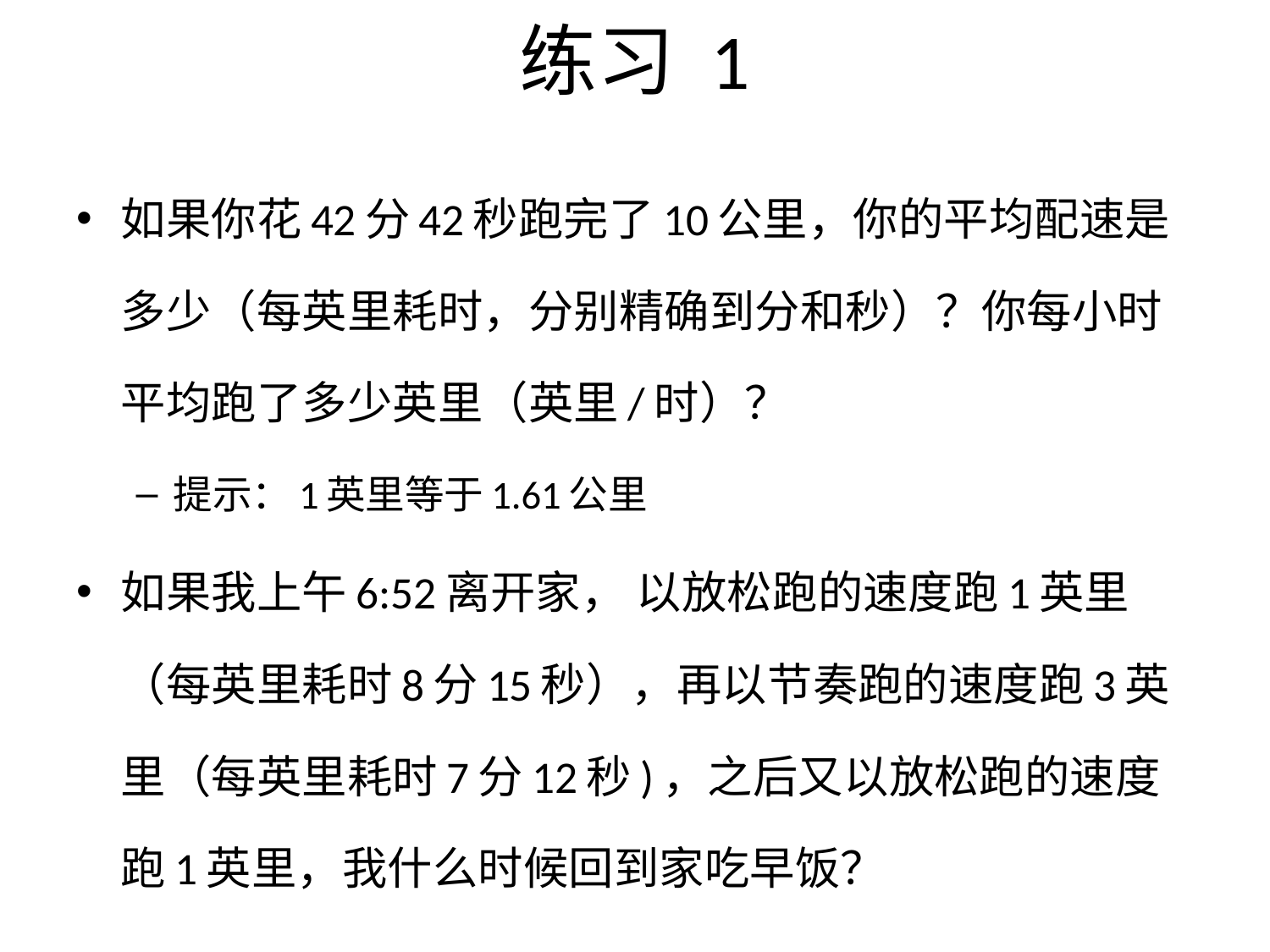

# 练习 1
如果你花42分42秒跑完了10公里，你的平均配速是多少（每英里耗时，分别精确到分和秒）？你每小时平均跑了多少英里（英里/时）？
提示：1英里等于1.61公里
如果我上午6:52离开家， 以放松跑的速度跑1英里（每英里耗时8分15秒），再以节奏跑的速度跑3英里（每英里耗时7分12秒)，之后又以放松跑的速度跑1英里，我什么时候回到家吃早饭？